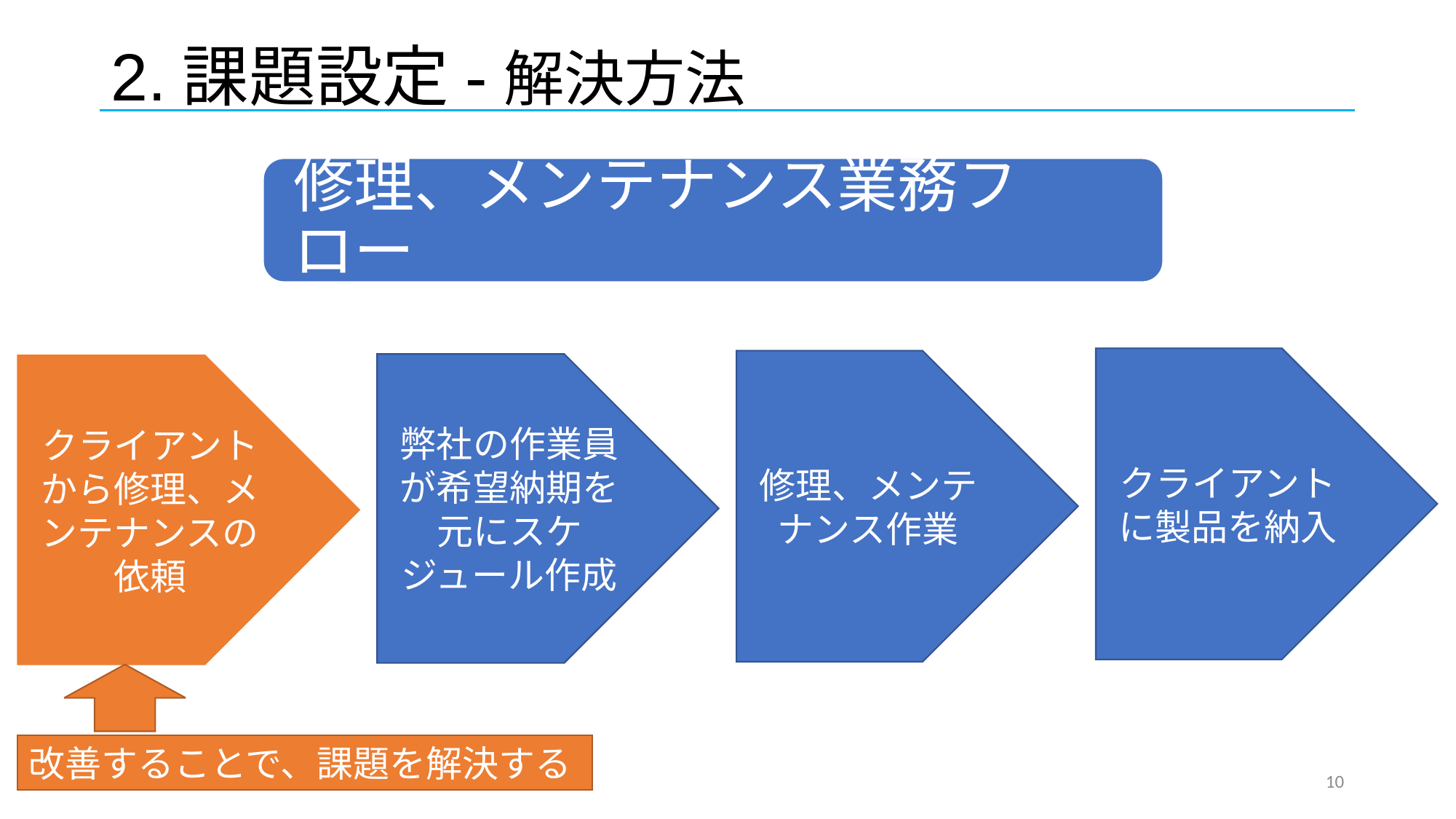

# 2.課題設定-解決方法
修理、メンテナンス業務フロー
クライアントに製品を納入
修理、メンテナンス作業
弊社の作業員が希望納期を元にスケジュール作成
クライアントから修理、メンテナンスの依頼

改善することで、課題を解決する
10